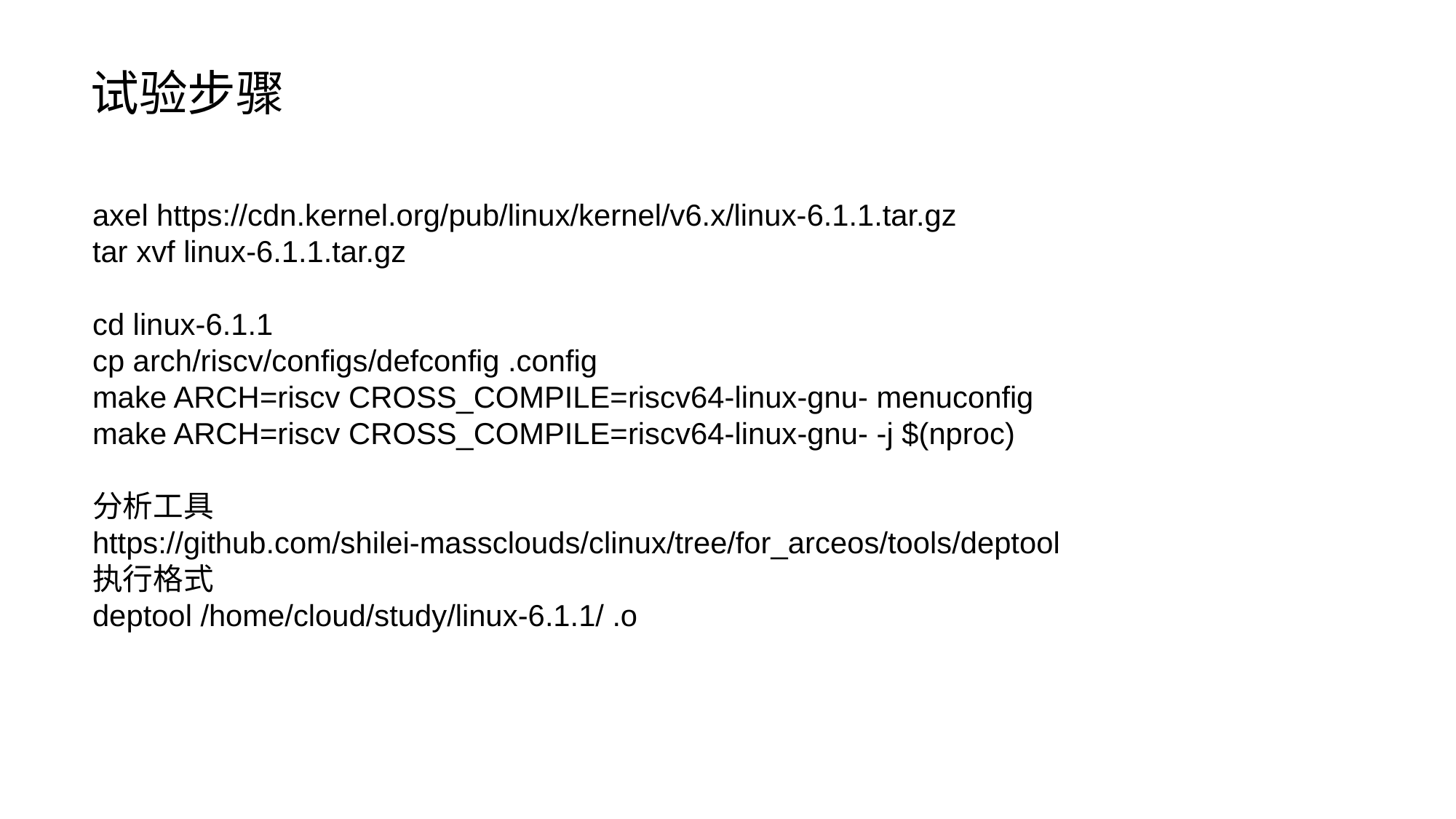

试验步骤
axel https://cdn.kernel.org/pub/linux/kernel/v6.x/linux-6.1.1.tar.gz
tar xvf linux-6.1.1.tar.gz

cd linux-6.1.1
cp arch/riscv/configs/defconfig .config
make ARCH=riscv CROSS_COMPILE=riscv64-linux-gnu- menuconfig
make ARCH=riscv CROSS_COMPILE=riscv64-linux-gnu- -j $(nproc)

分析工具
https://github.com/shilei-massclouds/clinux/tree/for_arceos/tools/deptool
执行格式
deptool /home/cloud/study/linux-6.1.1/ .o